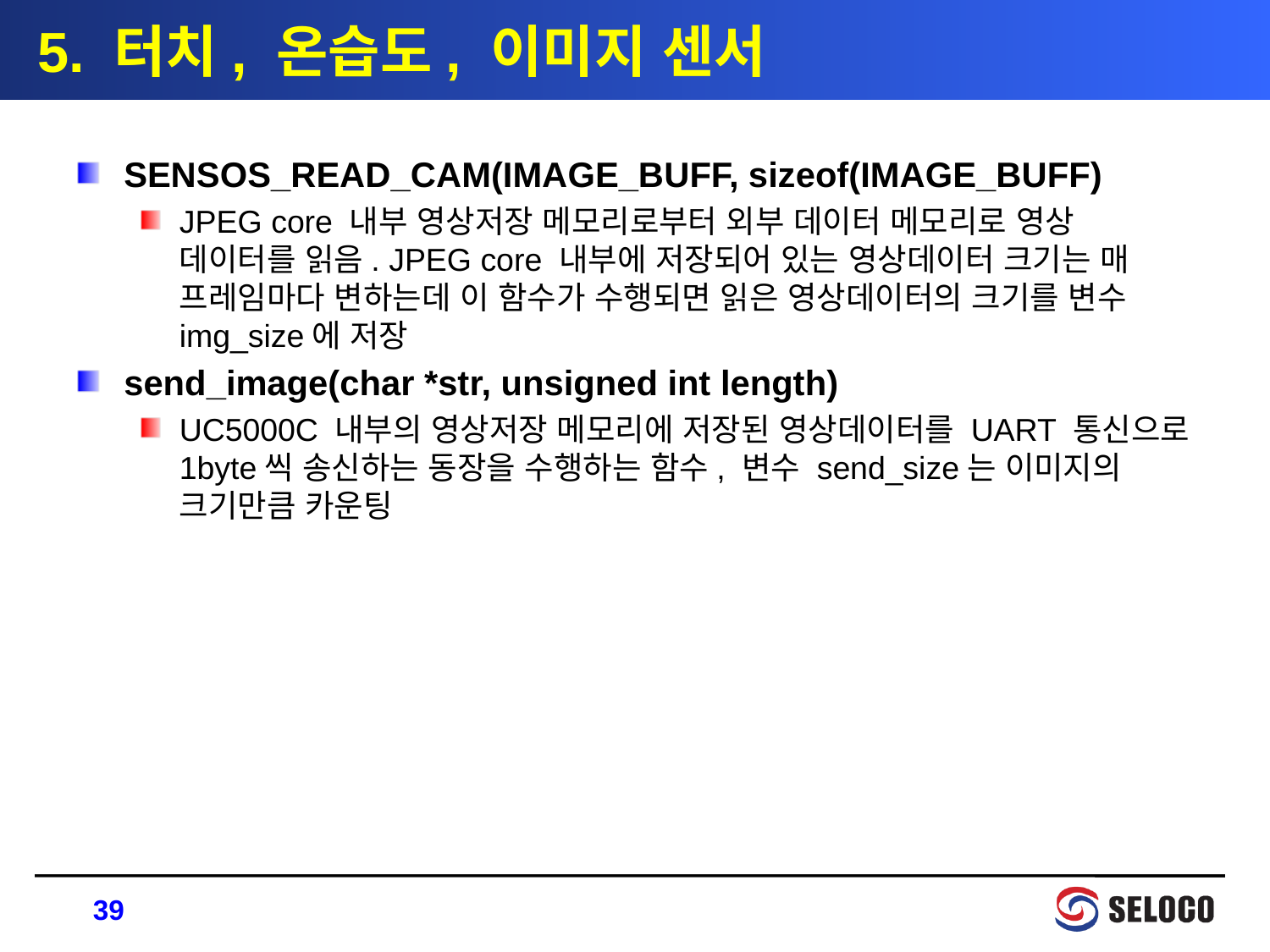

# 5. 터치, 온습도, 이미지 센서
SENSOS_READ_CAM(IMAGE_BUFF, sizeof(IMAGE_BUFF)
JPEG core 내부 영상저장 메모리로부터 외부 데이터 메모리로 영상 데이터를 읽음. JPEG core 내부에 저장되어 있는 영상데이터 크기는 매 프레임마다 변하는데 이 함수가 수행되면 읽은 영상데이터의 크기를 변수 img_size에 저장
send_image(char *str, unsigned int length)
UC5000C 내부의 영상저장 메모리에 저장된 영상데이터를 UART 통신으로 1byte씩 송신하는 동장을 수행하는 함수, 변수 send_size는 이미지의 크기만큼 카운팅
39